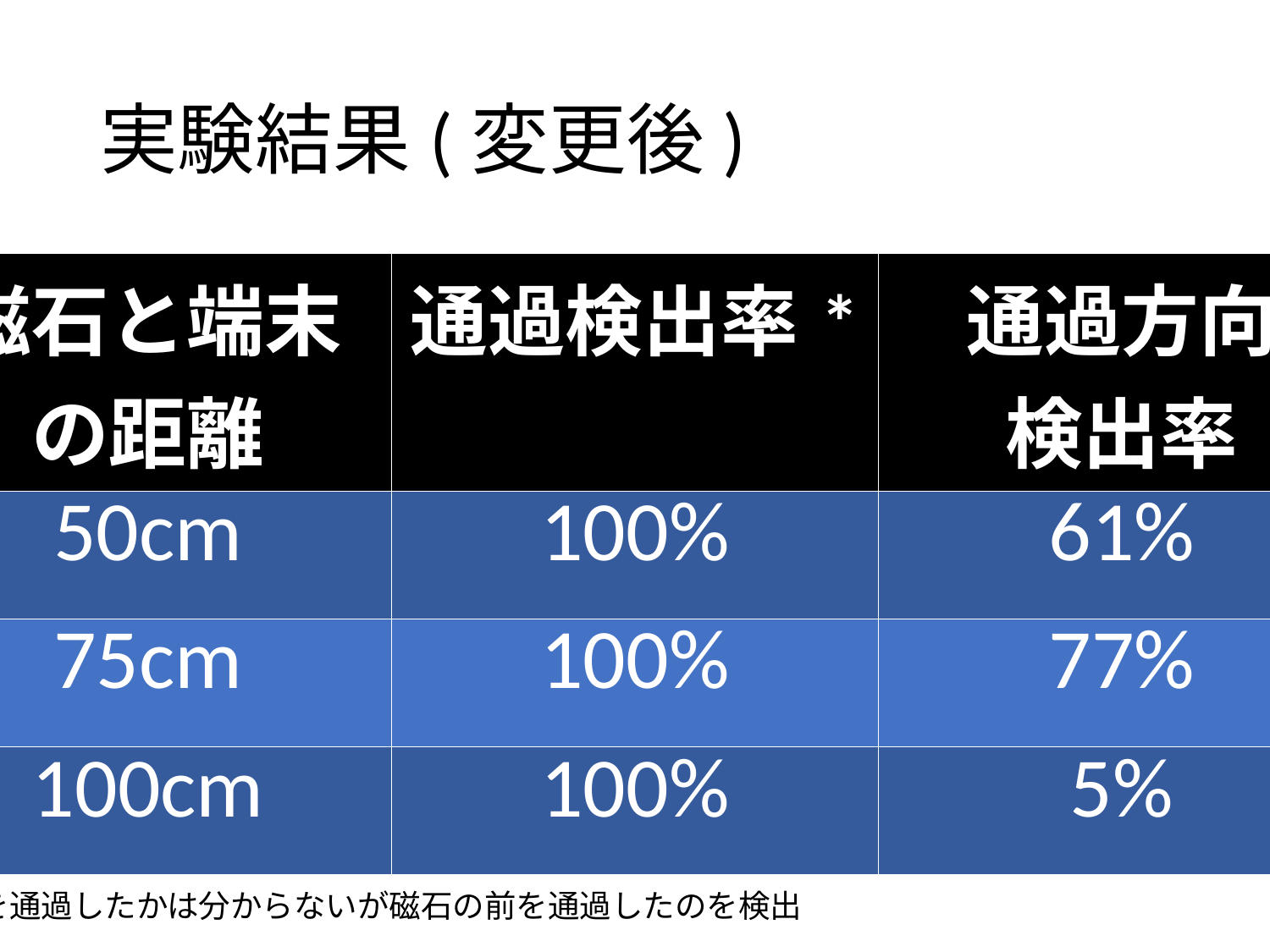

# 実験結果(変更後)
| 磁石と端末の距離 | 通過検出率\* | 通過方向 検出率 |
| --- | --- | --- |
| 50cm | 100% | 61% |
| 75cm | 100% | 77% |
| 100cm | 100% | 5% |
*どこを通過したかは分からないが磁石の前を通過したのを検出